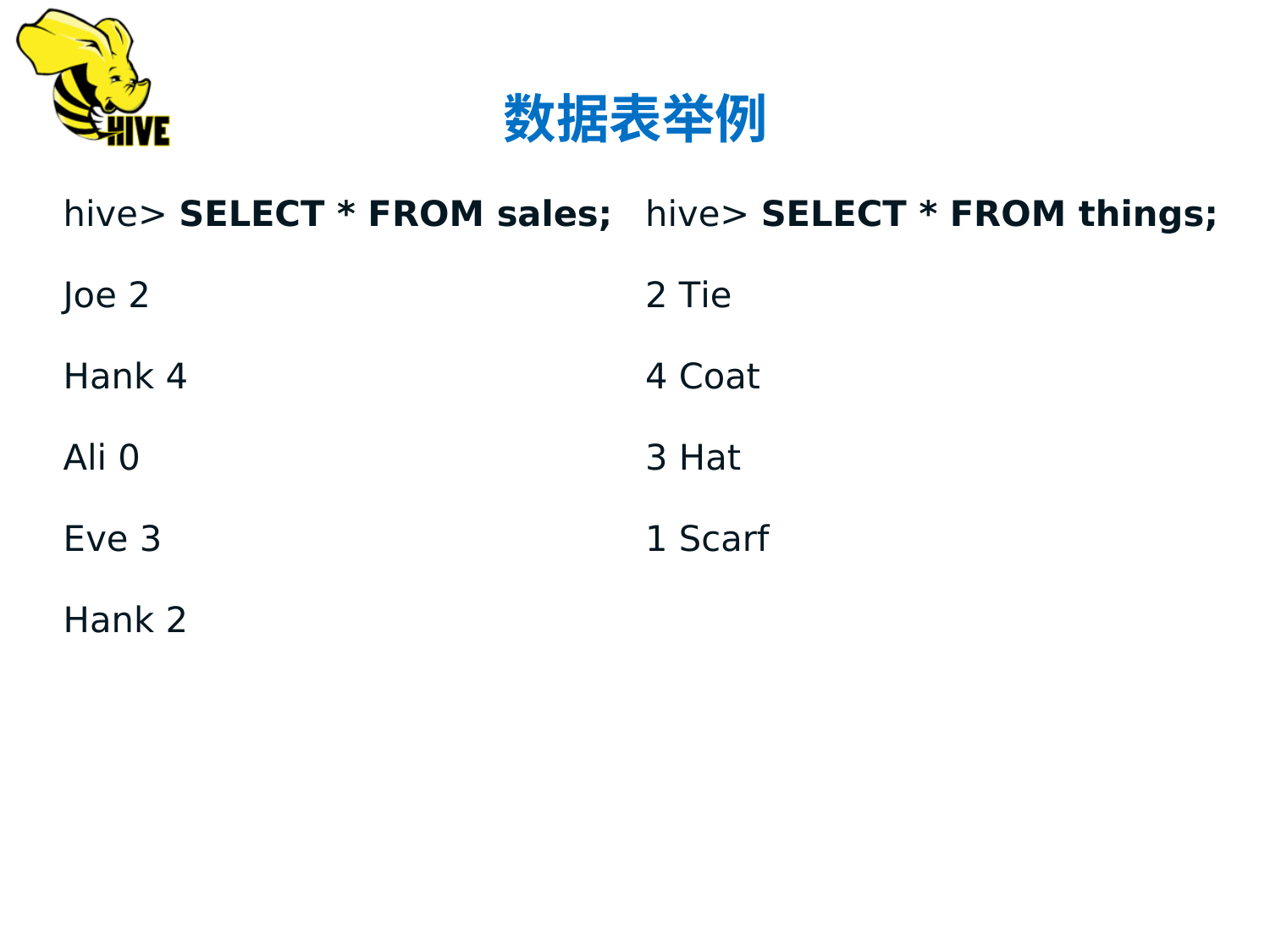

# 数据表举例
hive> SELECT * FROM sales;

Joe 2

Hank 4

Ali 0

Eve 3

Hank 2
hive> SELECT * FROM things;
2 Tie
4 Coat
3 Hat
1 Scarf